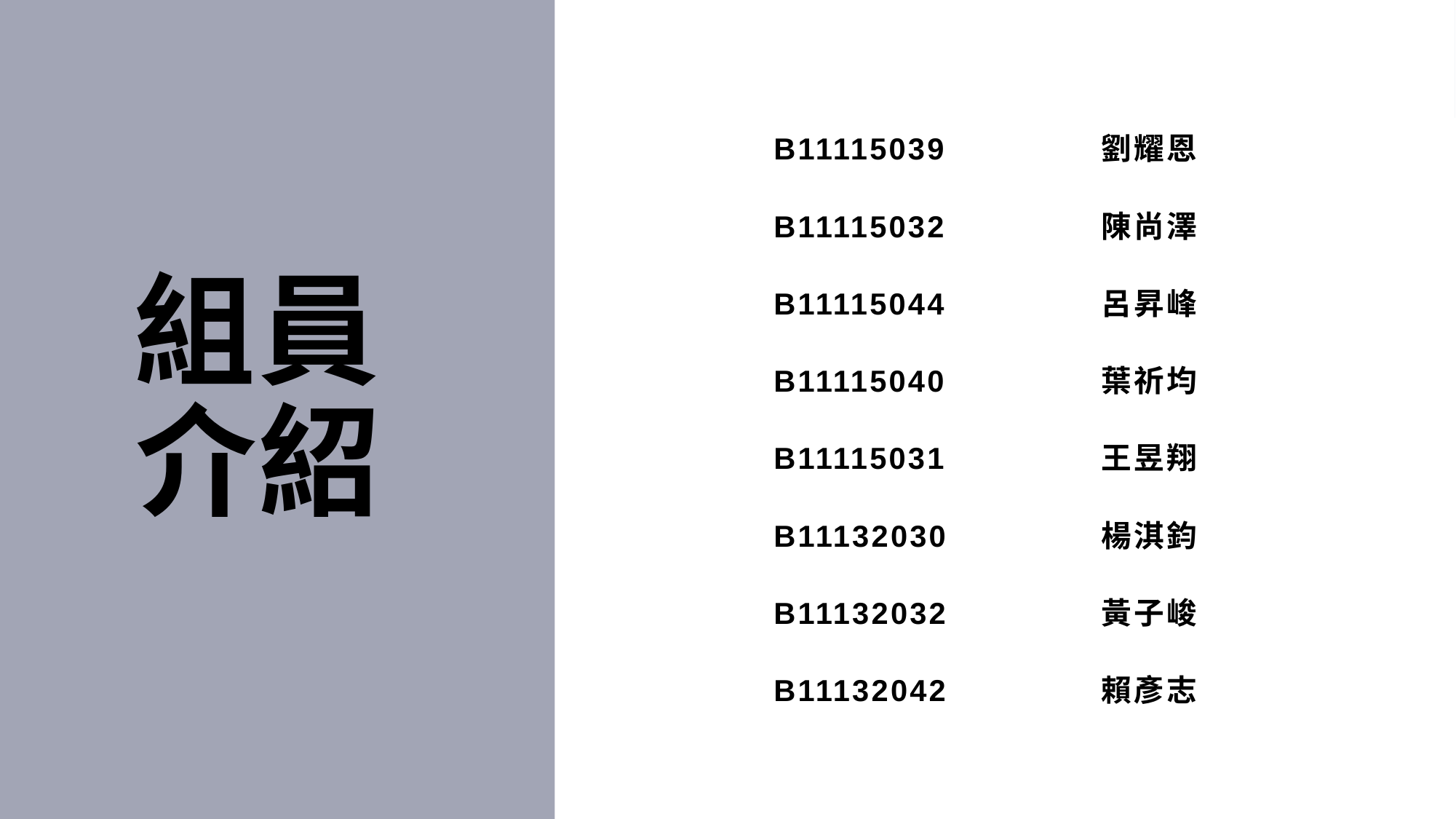

# 組員介紹
B11115039		劉耀恩
B11115032		陳尚澤
B11115044		呂昇峰
B11115040		葉祈均
B11115031		王昱翔
B11132030		楊淇鈞
B11132032		黃子峻
B11132042		賴彥志